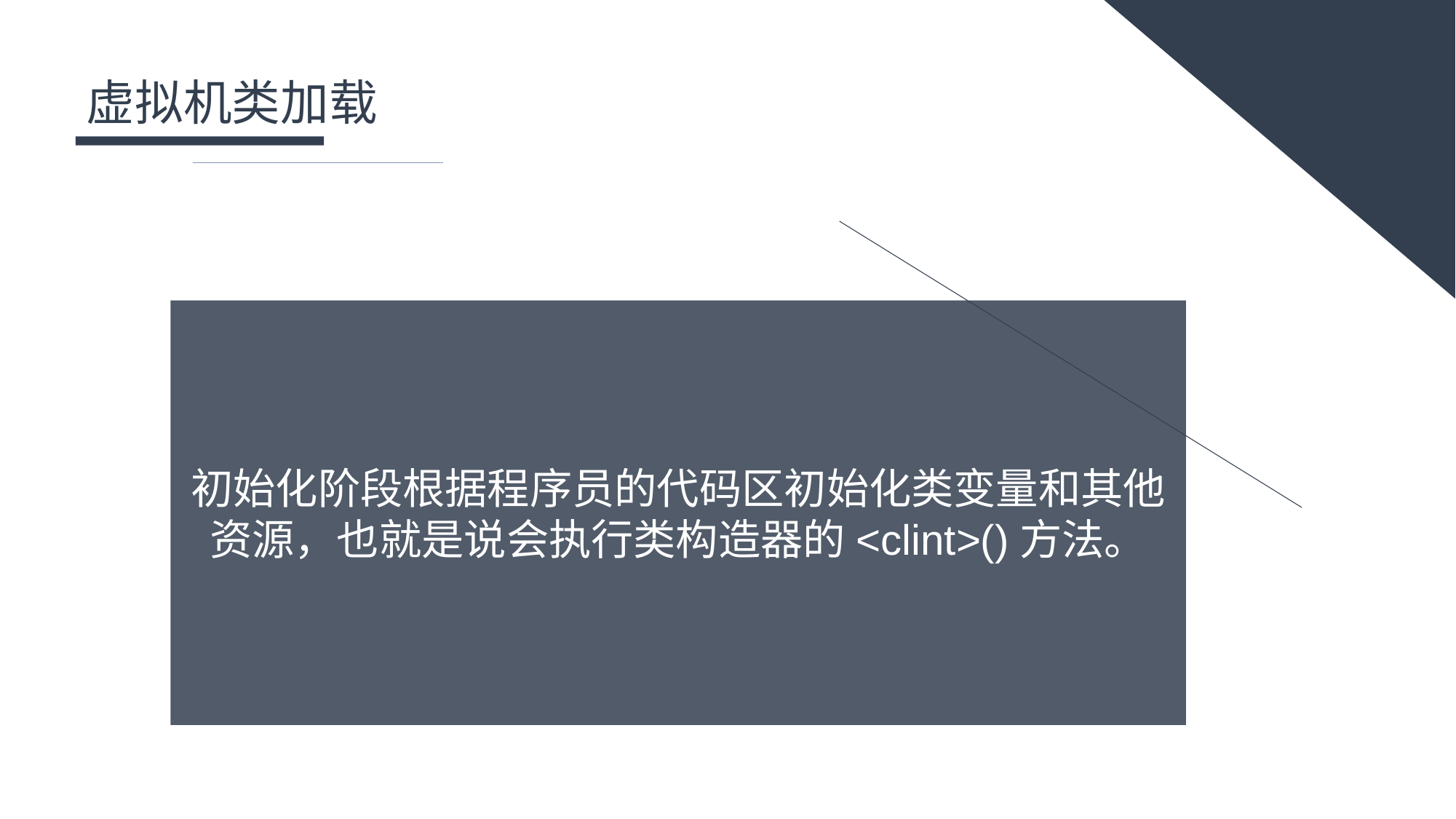

虚拟机类加载

初始化阶段根据程序员的代码区初始化类变量和其他资源，也就是说会执行类构造器的<clint>()方法。